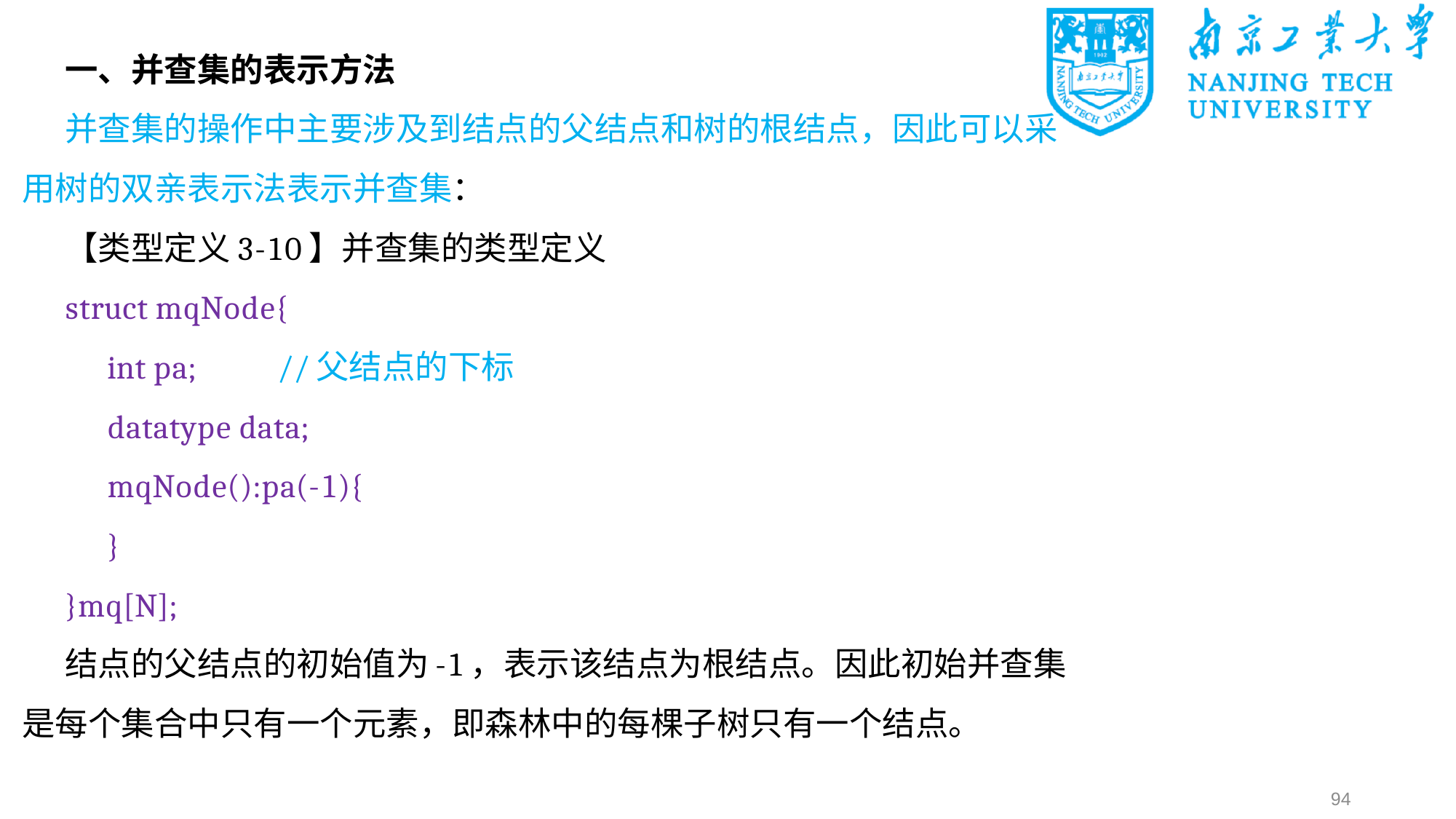

一、并查集的表示方法
并查集的操作中主要涉及到结点的父结点和树的根结点，因此可以采用树的双亲表示法表示并查集：
【类型定义3-10】并查集的类型定义
struct mqNode{
	int pa;			//父结点的下标
	datatype data;
	mqNode():pa(-1){
	}
}mq[N];
结点的父结点的初始值为-1，表示该结点为根结点。因此初始并查集是每个集合中只有一个元素，即森林中的每棵子树只有一个结点。

94